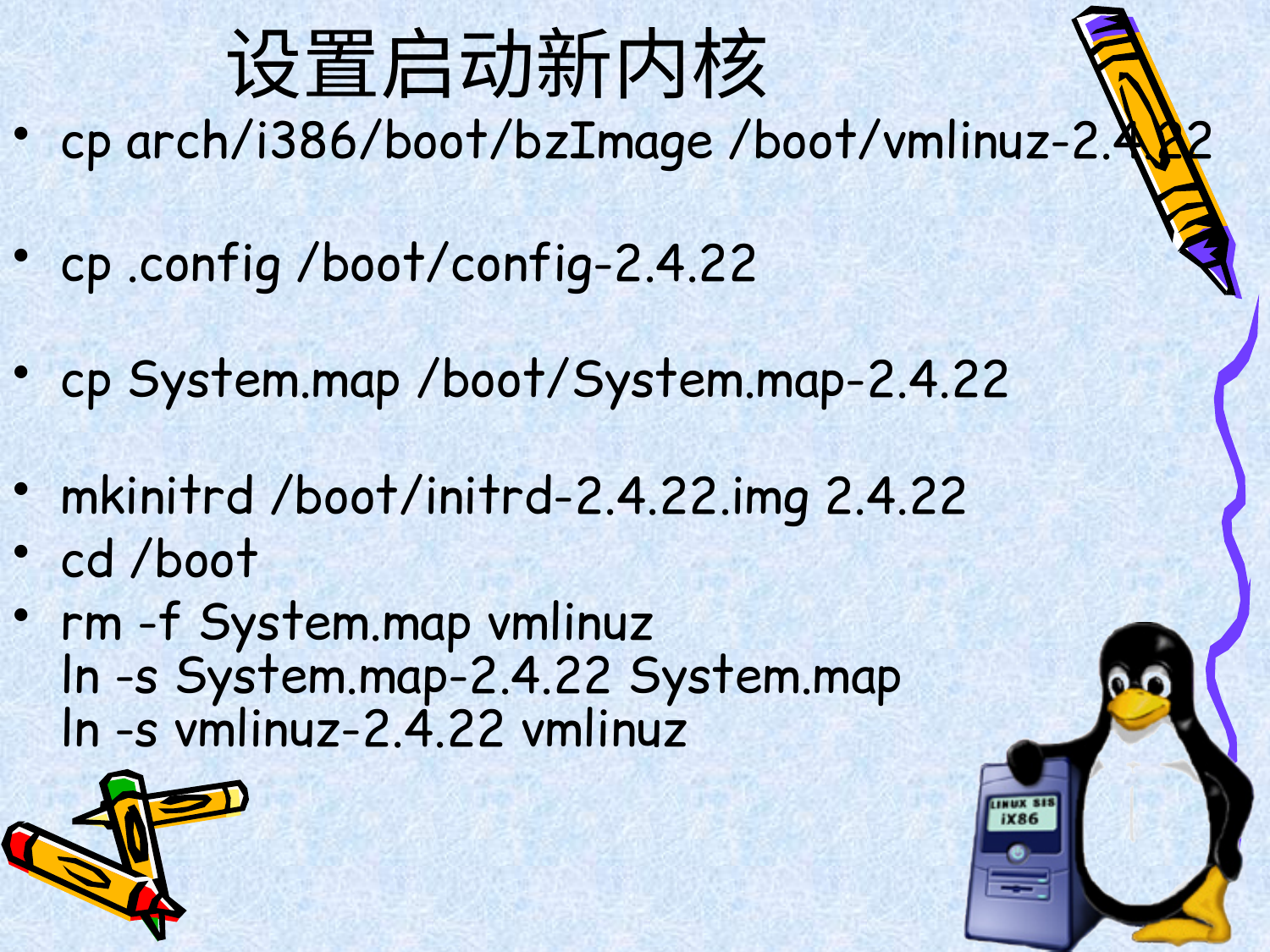

# 设置启动新内核
cp arch/i386/boot/bzImage /boot/vmlinuz-2.4.22
cp .config /boot/config-2.4.22
cp System.map /boot/System.map-2.4.22
mkinitrd /boot/initrd-2.4.22.img 2.4.22
cd /boot
rm -f System.map vmlinuz
ln -s System.map-2.4.22 System.map
ln -s vmlinuz-2.4.22 vmlinuz